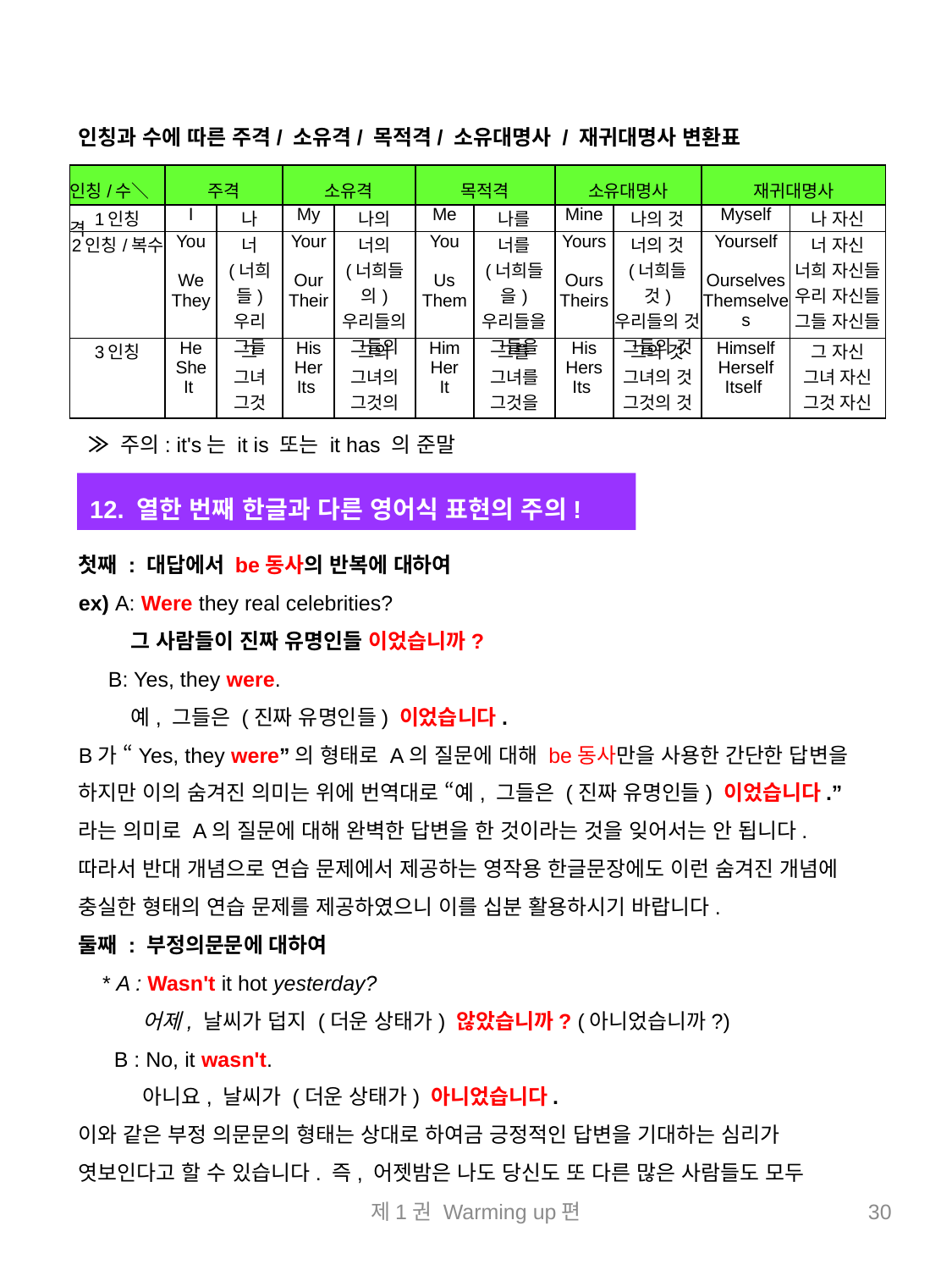

인칭과 수에 따른 주격/ 소유격/ 목적격/ 소유대명사 / 재귀대명사 변환표
| 인칭/수＼격 | 주격 |  | 소유격 |  | 목적격 |  | 소유대명사 |  | 재귀대명사 |  |
| --- | --- | --- | --- | --- | --- | --- | --- | --- | --- | --- |
| 1인칭 | I | 나 | My | 나의 | Me | 나를 | Mine | 나의 것 | Myself | 나 자신 |
| 2인칭/복수 | You We They | 너 (너희들) 우리 그들 | Your Our Their | 너의 (너희들의) 우리들의 그들의 | You Us Them | 너를 (너희들을) 우리들을 그들을 | Yours Ours Theirs | 너의 것 (너희들 것) 우리들의 것 그들의 것 | Yourself Ourselves Themselves | 너 자신 너희 자신들 우리 자신들 그들 자신들 |
| 3인칭 | He She It | 그 그녀 그것 | His Her Its | 그의 그녀의 그것의 | Him Her It | 그를 그녀를 그것을 | His Hers Its | 그의 것 그녀의 것 그것의 것 | Himself Herself Itself | 그 자신 그녀 자신 그것 자신 |
≫ 주의: it's는 it is 또는 it has 의 준말
12. 열한 번째 한글과 다른 영어식 표현의 주의!
첫째 : 대답에서 be동사의 반복에 대하여
ex) A: Were they real celebrities?
        그 사람들이 진짜 유명인들 이었습니까?
     B: Yes, they were.
        예, 그들은 (진짜 유명인들) 이었습니다.
B가 “Yes, they were”의 형태로 A의 질문에 대해 be동사만을 사용한 간단한 답변을 하지만 이의 숨겨진 의미는 위에 번역대로 “예, 그들은 (진짜 유명인들) 이었습니다.”라는 의미로 A의 질문에 대해 완벽한 답변을 한 것이라는 것을 잊어서는 안 됩니다. 따라서 반대 개념으로 연습 문제에서 제공하는 영작용 한글문장에도 이런 숨겨진 개념에 충실한 형태의 연습 문제를 제공하였으니 이를 십분 활용하시기 바랍니다.
둘째 : 부정의문문에 대하여
    * A : Wasn't it hot yesterday?
          어제, 날씨가 덥지 (더운 상태가) 않았습니까? (아니었습니까?)
      B : No, it wasn't.
          아니요, 날씨가 (더운 상태가) 아니었습니다.
이와 같은 부정 의문문의 형태는 상대로 하여금 긍정적인 답변을 기대하는 심리가 엿보인다고 할 수 있습니다. 즉, 어젯밤은 나도 당신도 또 다른 많은 사람들도 모두
제1권 Warming up편
30